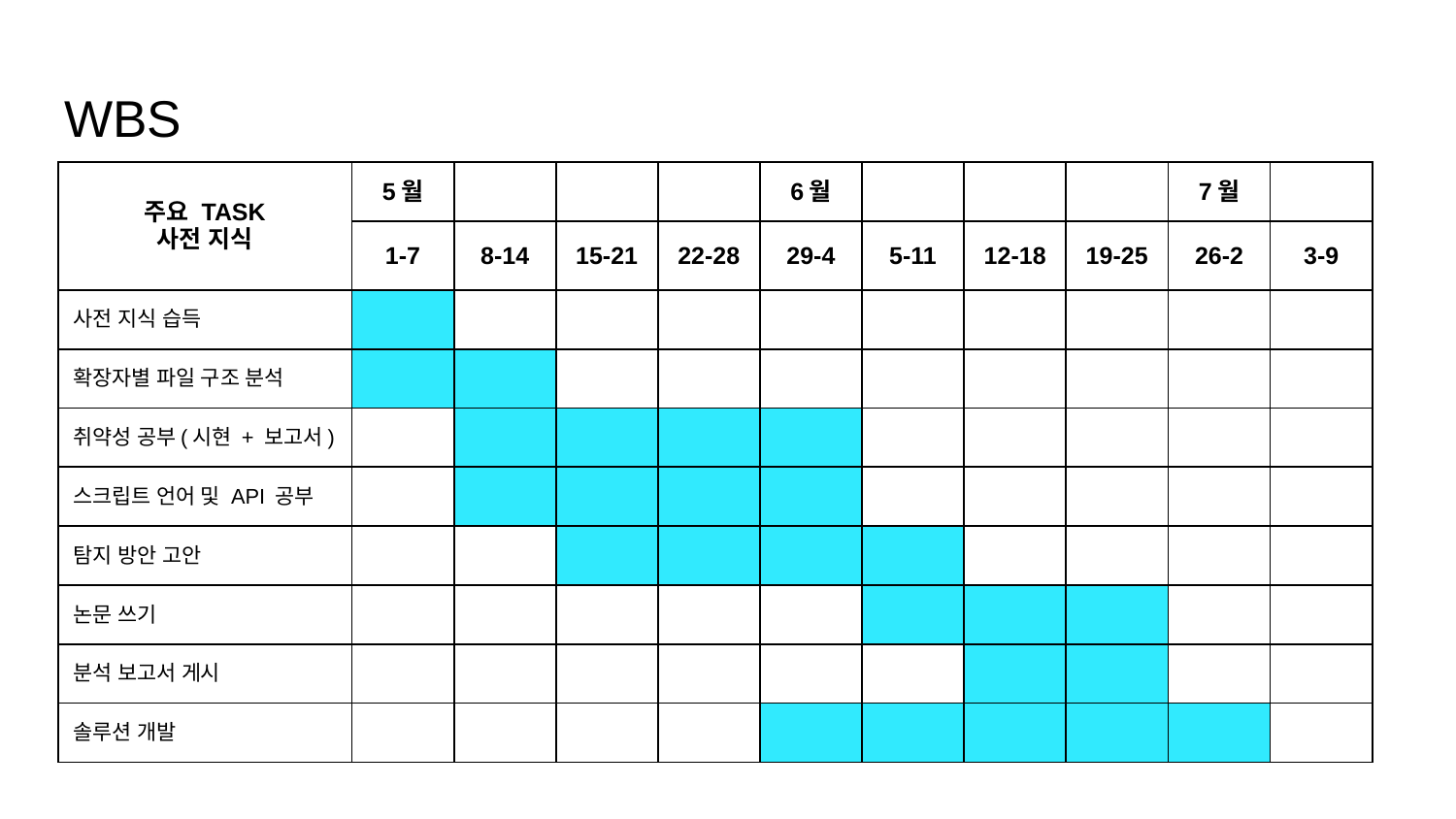

# WBS
| 주요 TASK 사전 지식 | 5월 |  |  |  | 6월 |  |  |  | 7월 |  |
| --- | --- | --- | --- | --- | --- | --- | --- | --- | --- | --- |
|  | 1-7 | 8-14 | 15-21 | 22-28 | 29-4 | 5-11 | 12-18 | 19-25 | 26-2 | 3-9 |
| 사전 지식 습득 |  |  |  |  |  |  |  |  |  |  |
| 확장자별 파일 구조 분석 |  |  |  |  |  |  |  |  |  |  |
| 취약성 공부(시현 + 보고서) |  |  |  |  |  |  |  |  |  |  |
| 스크립트 언어 및 API 공부 |  |  |  |  |  |  |  |  |  |  |
| 탐지 방안 고안 |  |  |  |  |  |  |  |  |  |  |
| 논문 쓰기 |  |  |  |  |  |  |  |  |  |  |
| 분석 보고서 게시 |  |  |  |  |  |  |  |  |  |  |
| 솔루션 개발 |  |  |  |  |  |  |  |  |  |  |